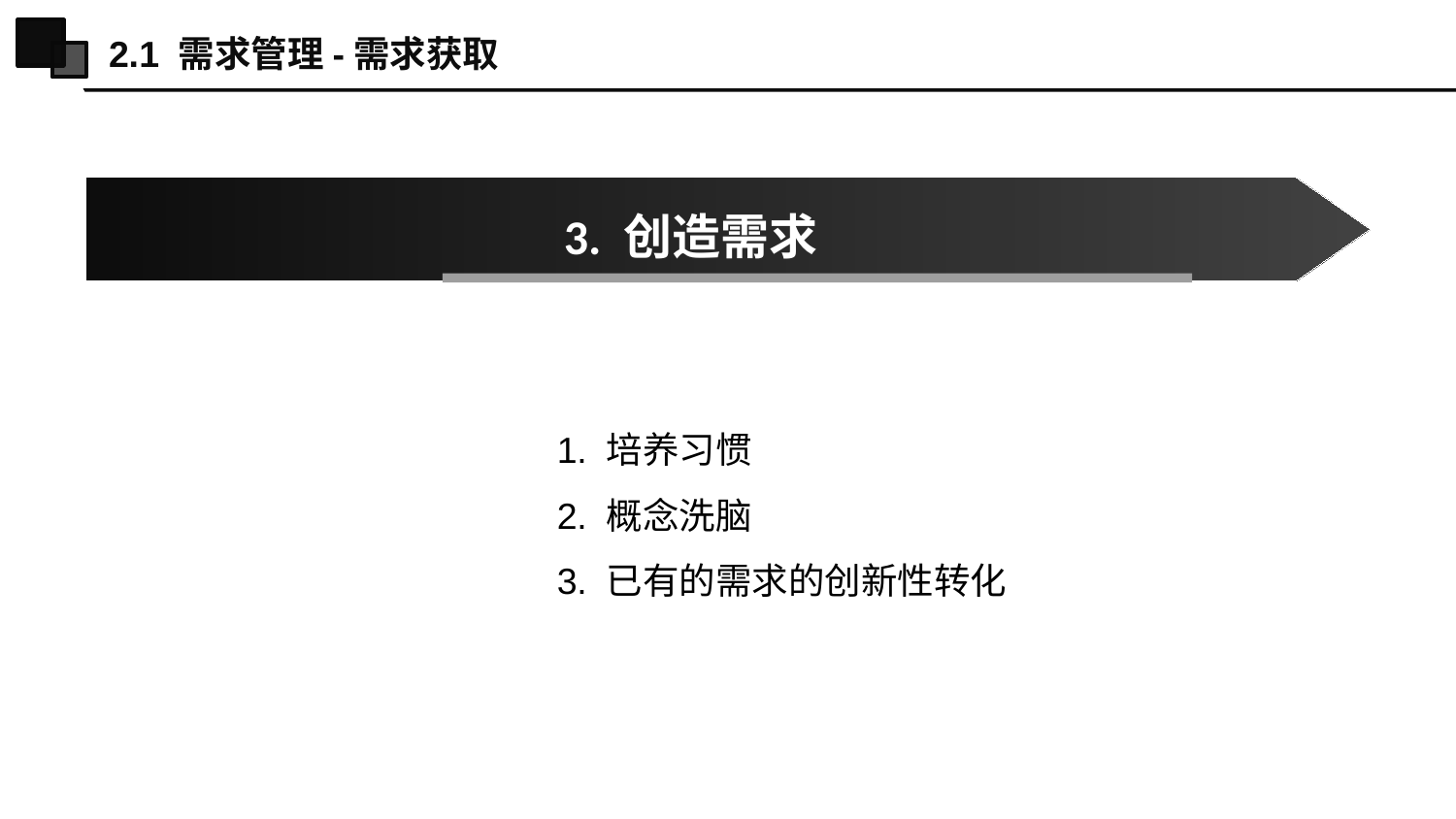

2.1 需求管理-需求获取
3. 创造需求
1. 培养习惯
2. 概念洗脑
3. 已有的需求的创新性转化